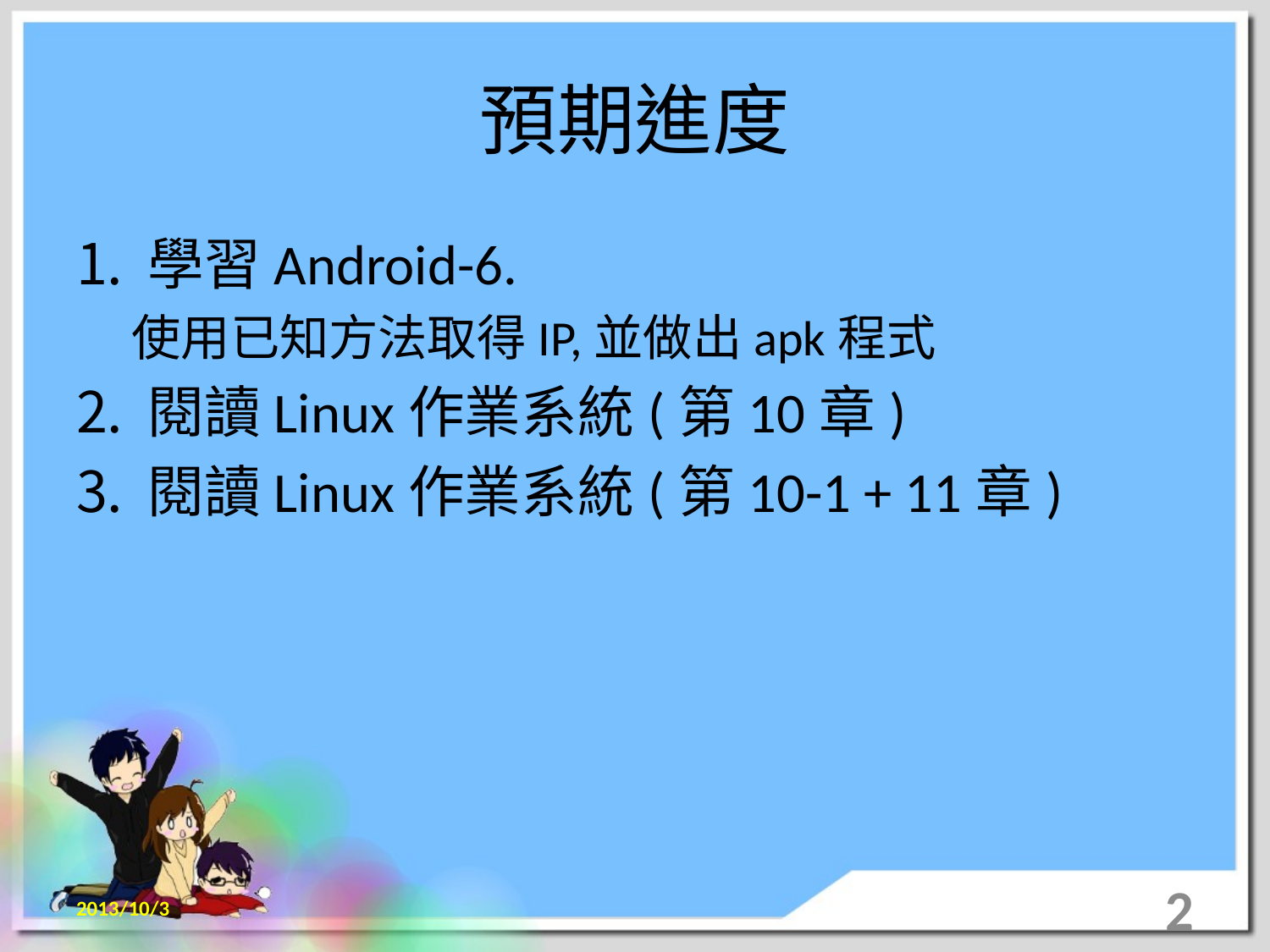

# 預期進度
學習Android-6.
使用已知方法取得IP,並做出apk程式
閱讀Linux作業系統(第10章)
閱讀Linux作業系統(第10-1 + 11章)
2013/10/3
2